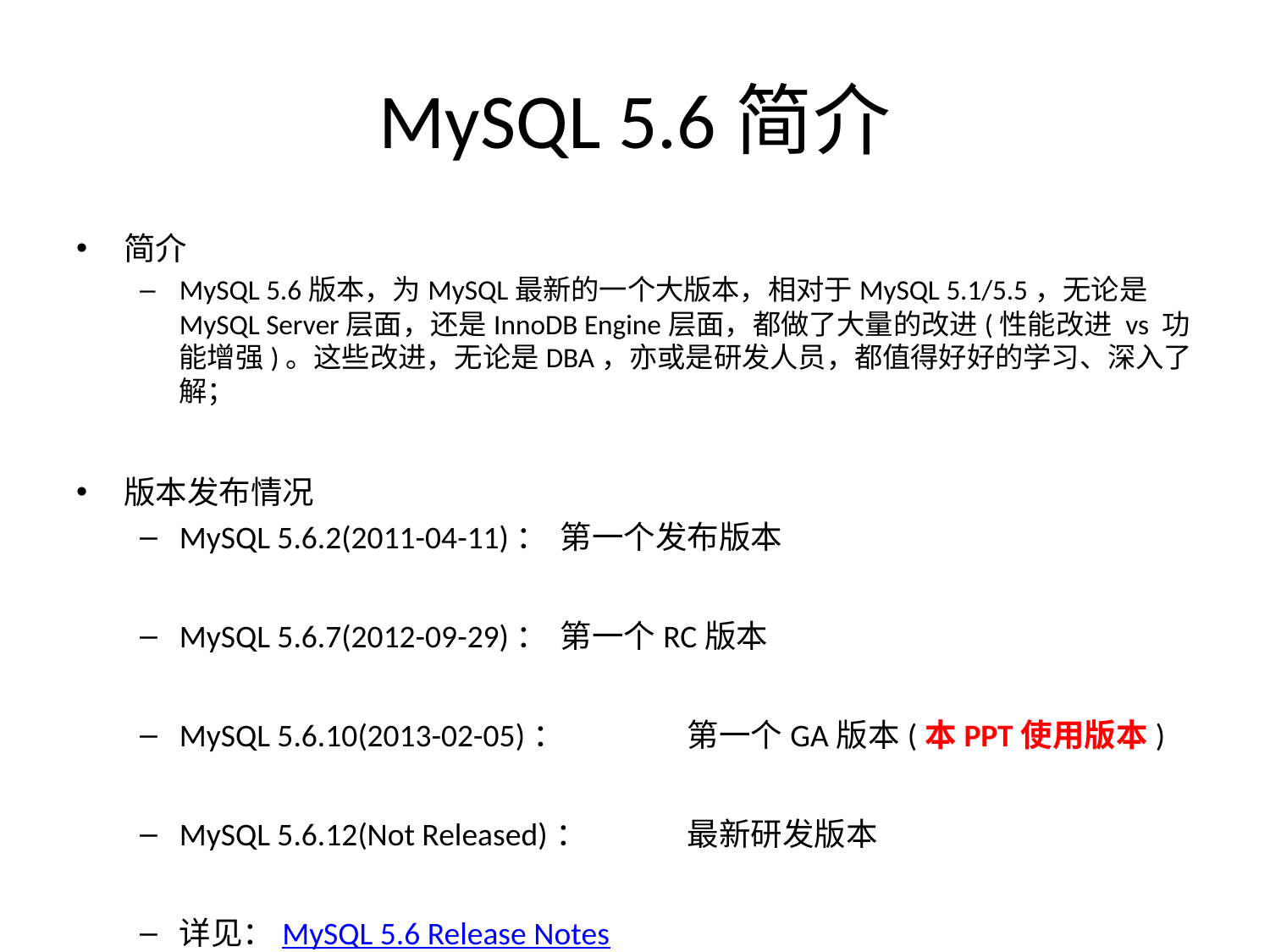

# MySQL 5.6简介
简介
MySQL 5.6版本，为MySQL最新的一个大版本，相对于MySQL 5.1/5.5，无论是MySQL Server层面，还是InnoDB Engine层面，都做了大量的改进(性能改进 vs 功能增强)。这些改进，无论是DBA，亦或是研发人员，都值得好好的学习、深入了解；

版本发布情况
MySQL 5.6.2(2011-04-11)：	第一个发布版本

MySQL 5.6.7(2012-09-29)：	第一个RC版本

MySQL 5.6.10(2013-02-05)：	第一个GA版本(本PPT使用版本)

MySQL 5.6.12(Not Released)：	最新研发版本

详见：MySQL 5.6 Release Notes